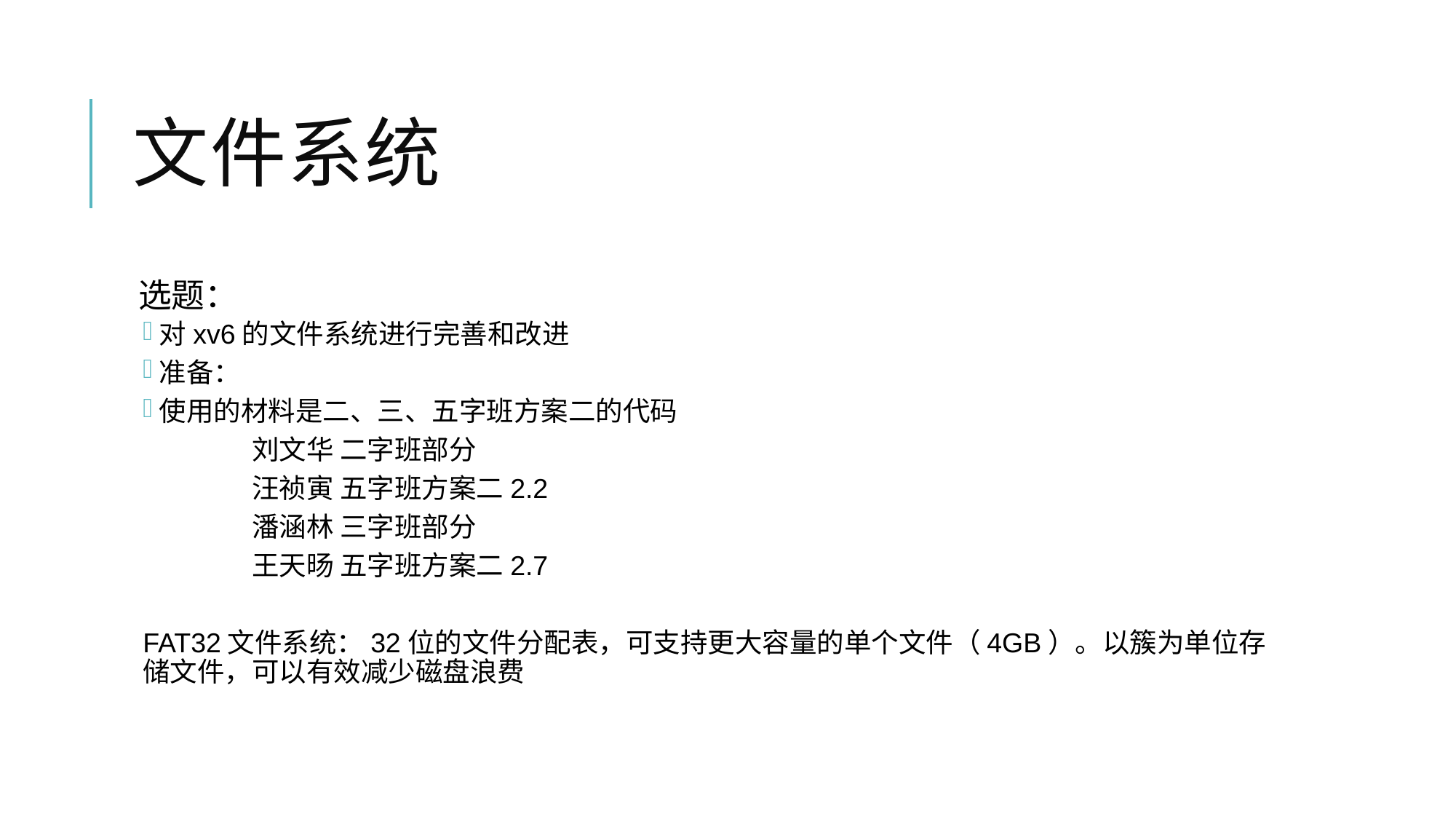

# 文件系统
选题：
对xv6的文件系统进行完善和改进
准备：
使用的材料是二、三、五字班方案二的代码
	刘文华 二字班部分
	汪祯寅 五字班方案二2.2
   	潘涵林 三字班部分
	王天旸 五字班方案二2.7

FAT32文件系统：32位的文件分配表，可支持更大容量的单个文件（4GB）。以簇为单位存储文件，可以有效减少磁盘浪费